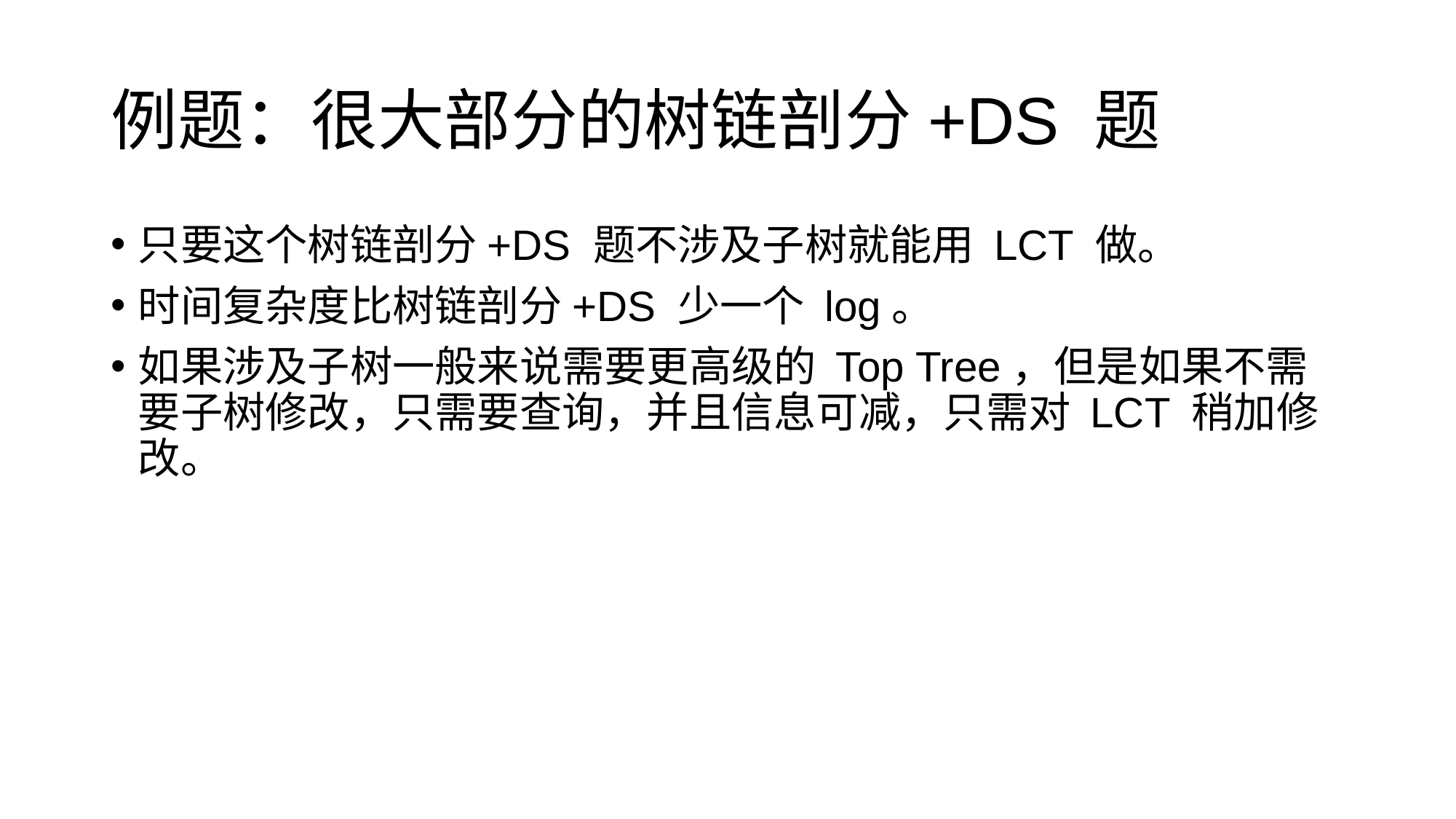

# 例题：很大部分的树链剖分+DS 题
只要这个树链剖分+DS 题不涉及子树就能用 LCT 做。
时间复杂度比树链剖分+DS 少一个 log。
如果涉及子树一般来说需要更高级的 Top Tree，但是如果不需要子树修改，只需要查询，并且信息可减，只需对 LCT 稍加修改。